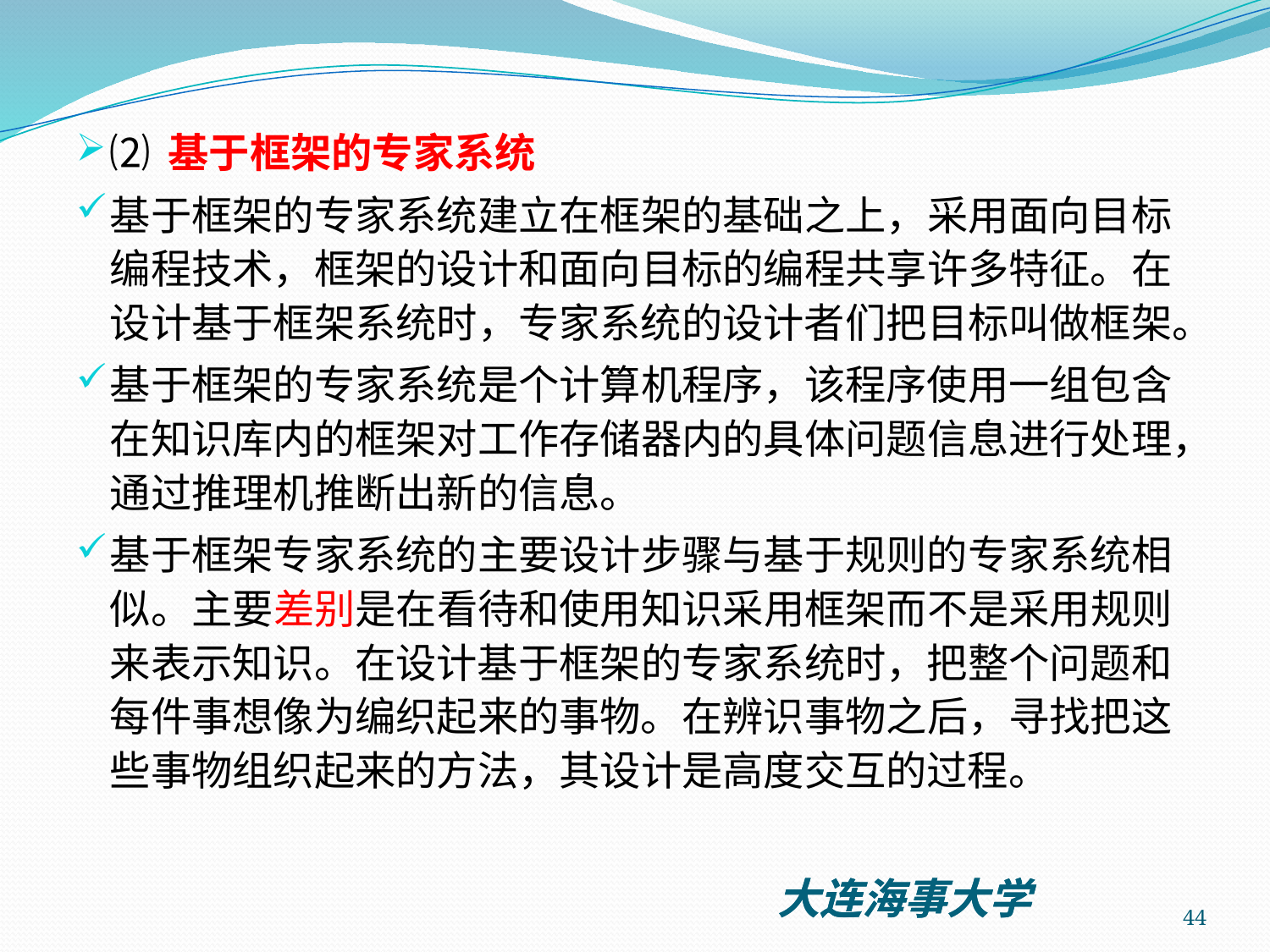

⑵ 基于框架的专家系统
基于框架的专家系统建立在框架的基础之上，采用面向目标编程技术，框架的设计和面向目标的编程共享许多特征。在设计基于框架系统时，专家系统的设计者们把目标叫做框架。
基于框架的专家系统是个计算机程序，该程序使用一组包含在知识库内的框架对工作存储器内的具体问题信息进行处理，通过推理机推断出新的信息。
基于框架专家系统的主要设计步骤与基于规则的专家系统相似。主要差别是在看待和使用知识采用框架而不是采用规则来表示知识。在设计基于框架的专家系统时，把整个问题和每件事想像为编织起来的事物。在辨识事物之后，寻找把这些事物组织起来的方法，其设计是高度交互的过程。

44